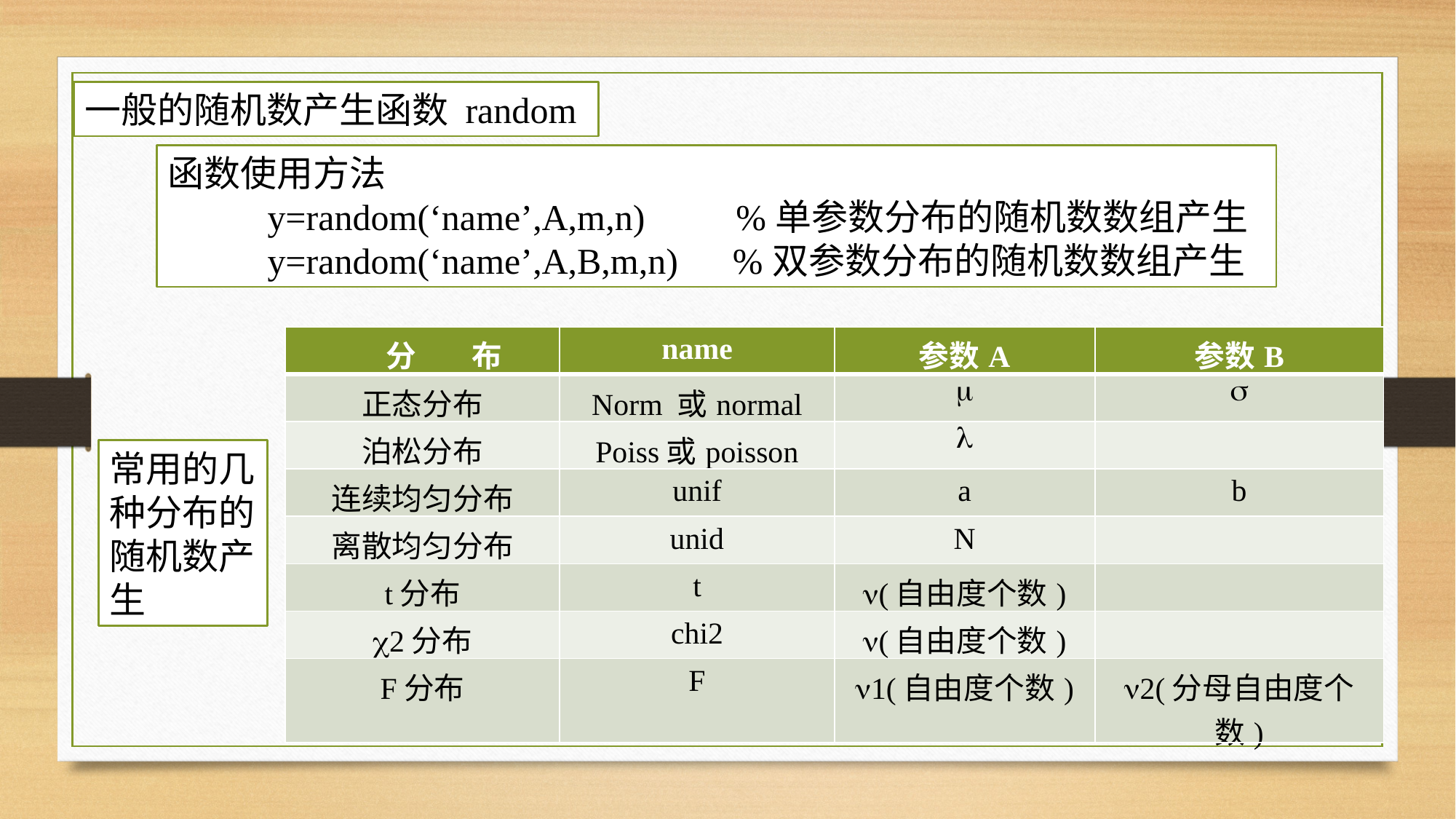

一般的随机数产生函数 random
函数使用方法
           y=random(‘name’,A,m,n)          %单参数分布的随机数数组产生
           y=random(‘name’,A,B,m,n)      %双参数分布的随机数数组产生
| 分 布 | name | 参数A | 参数B |
| --- | --- | --- | --- |
| 正态分布 | Norm 或normal | μ | σ |
| 泊松分布 | Poiss或poisson | λ |  |
| 连续均匀分布 | unif | a | b |
| 离散均匀分布 | unid | N |  |
| t分布 | t | ν(自由度个数) |  |
| χ2分布 | chi2 | ν(自由度个数) |  |
| F分布 | F | ν1(自由度个数) | ν2(分母自由度个数) |
常用的几种分布的随机数产生